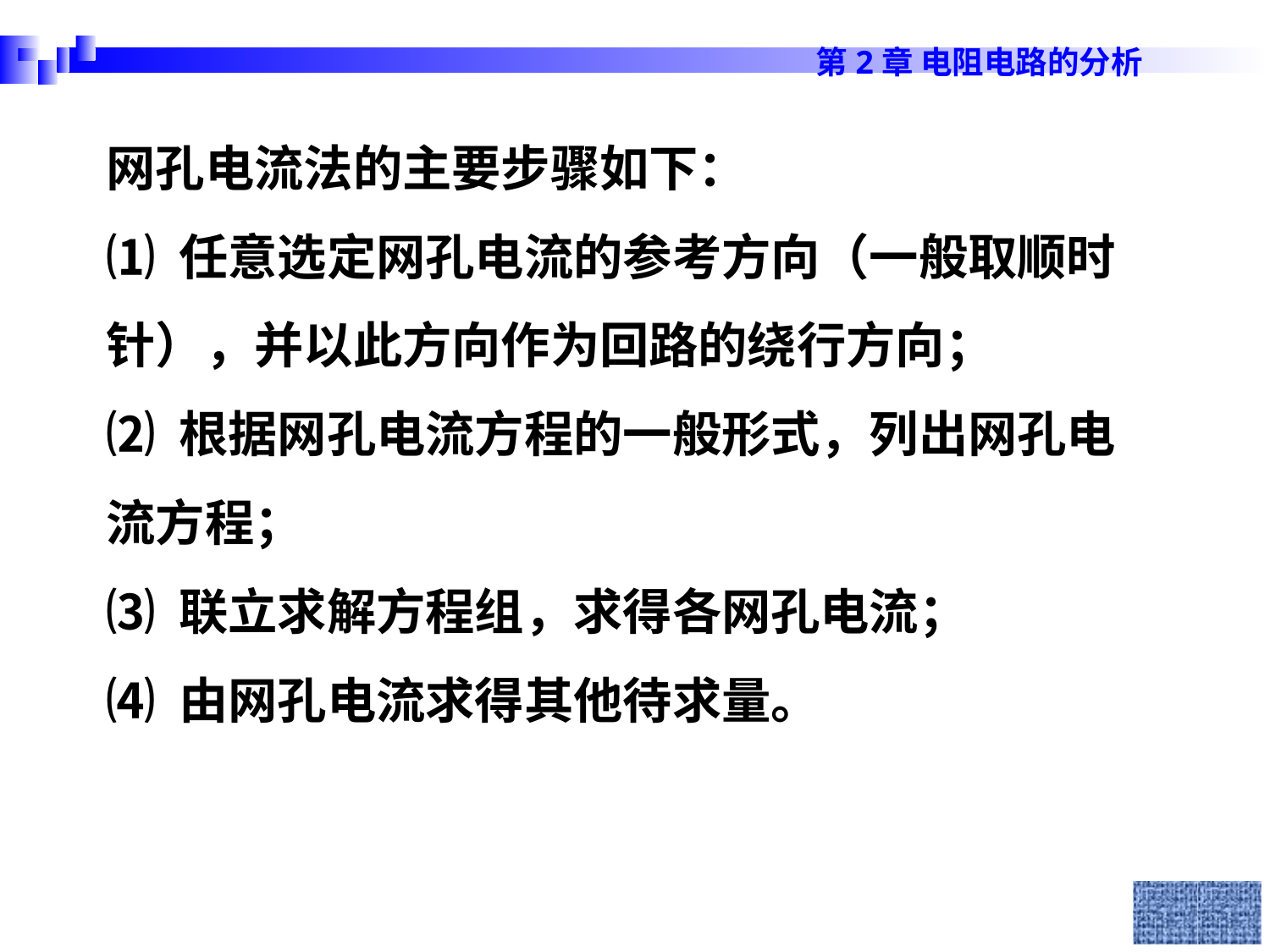

网孔电流法的主要步骤如下：
⑴ 任意选定网孔电流的参考方向（一般取顺时针），并以此方向作为回路的绕行方向；
⑵ 根据网孔电流方程的一般形式，列出网孔电流方程；
⑶ 联立求解方程组，求得各网孔电流；
⑷ 由网孔电流求得其他待求量。